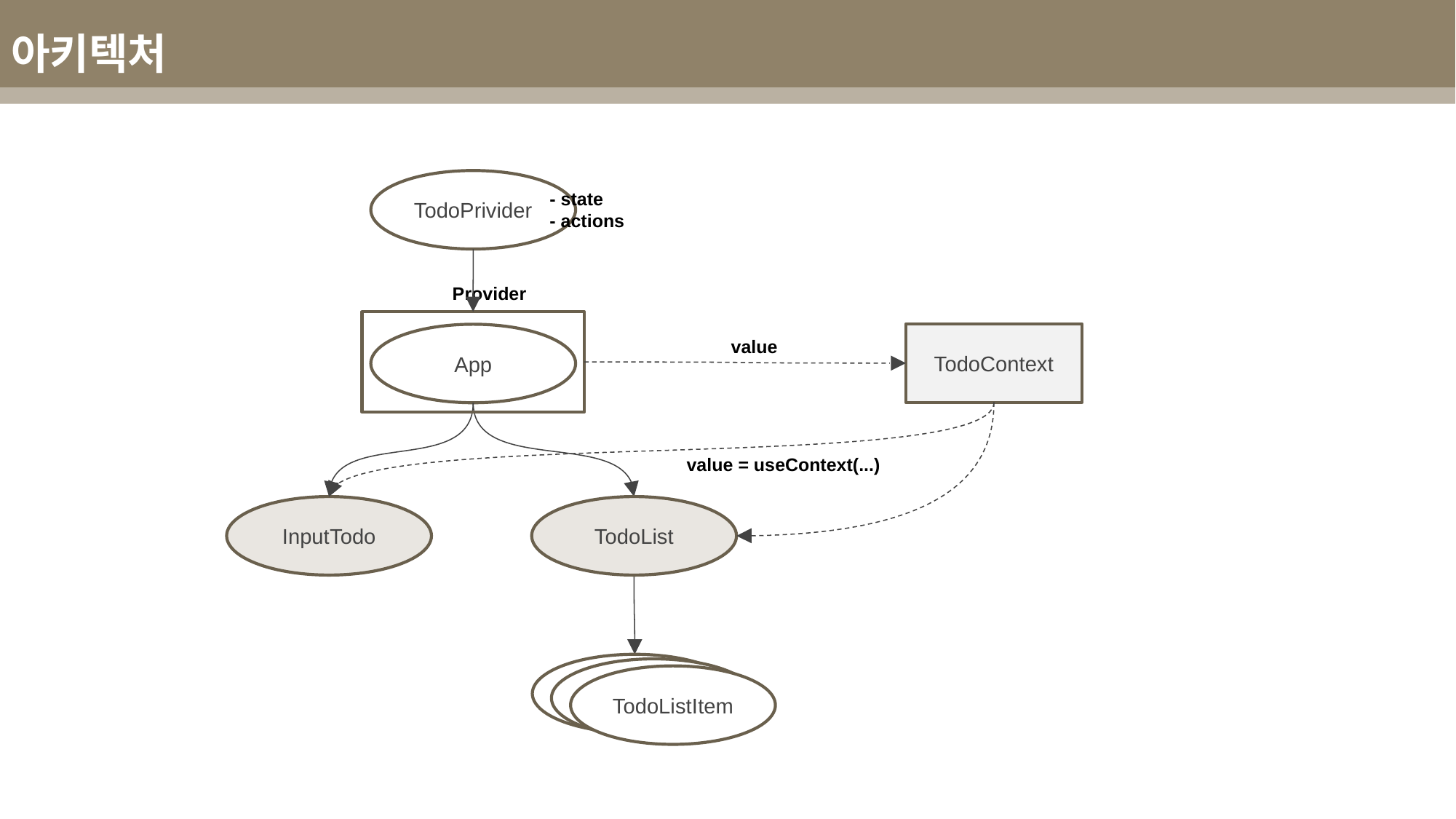

아키텍처
TodoPrivider
- state
- actions
Provider

TodoContext
App
value
value = useContext(...)
InputTodo
TodoList
TodoListItem
TodoListItem
TodoListItem